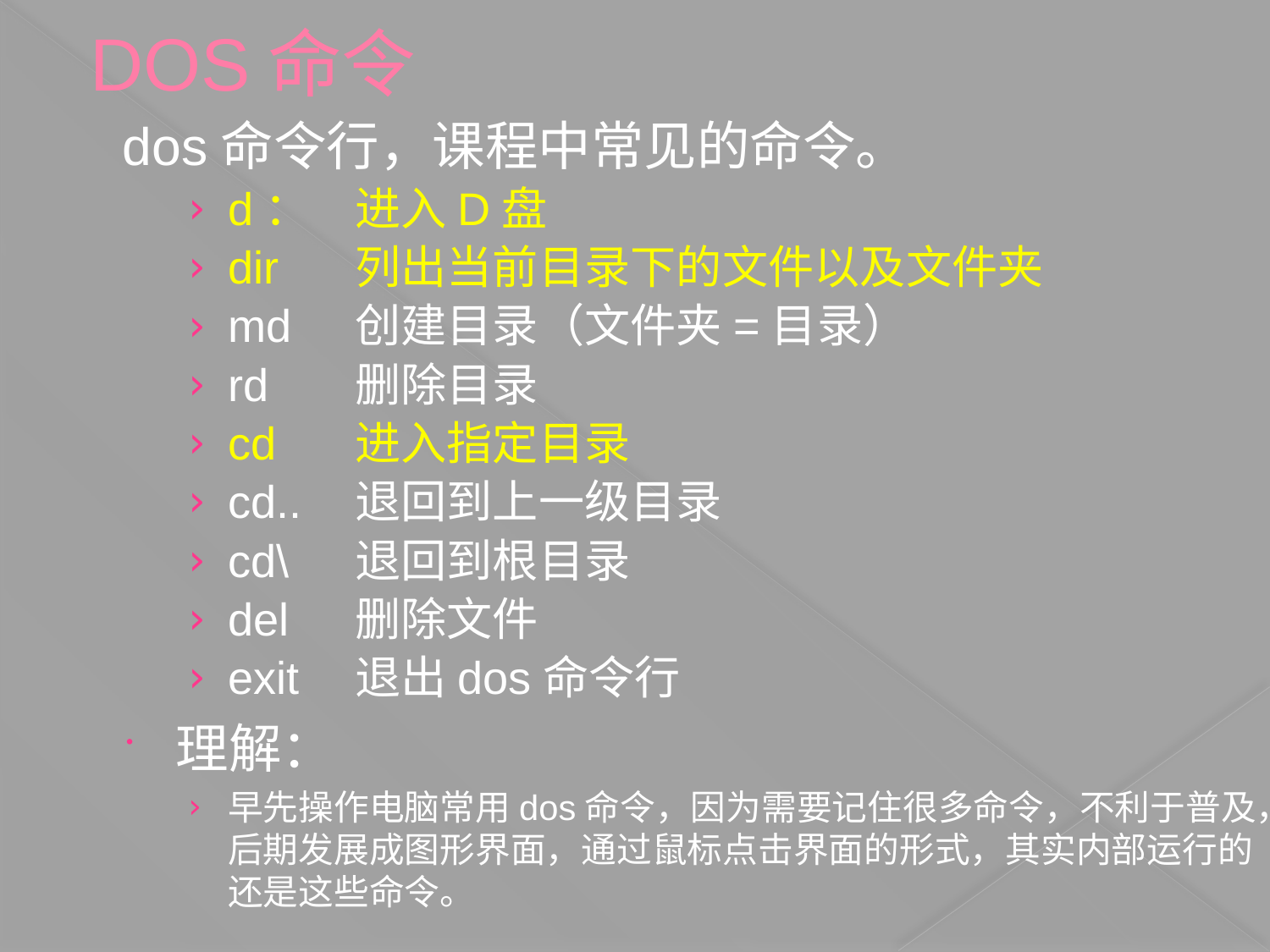

DOS命令
dos命令行，课程中常见的命令。
d：	进入D盘
dir	列出当前目录下的文件以及文件夹
md	创建目录（文件夹=目录）
rd	删除目录
cd	进入指定目录
cd..	退回到上一级目录
cd\	退回到根目录
del	删除文件
exit	退出dos命令行
理解：
早先操作电脑常用dos命令，因为需要记住很多命令，不利于普及，后期发展成图形界面，通过鼠标点击界面的形式，其实内部运行的还是这些命令。